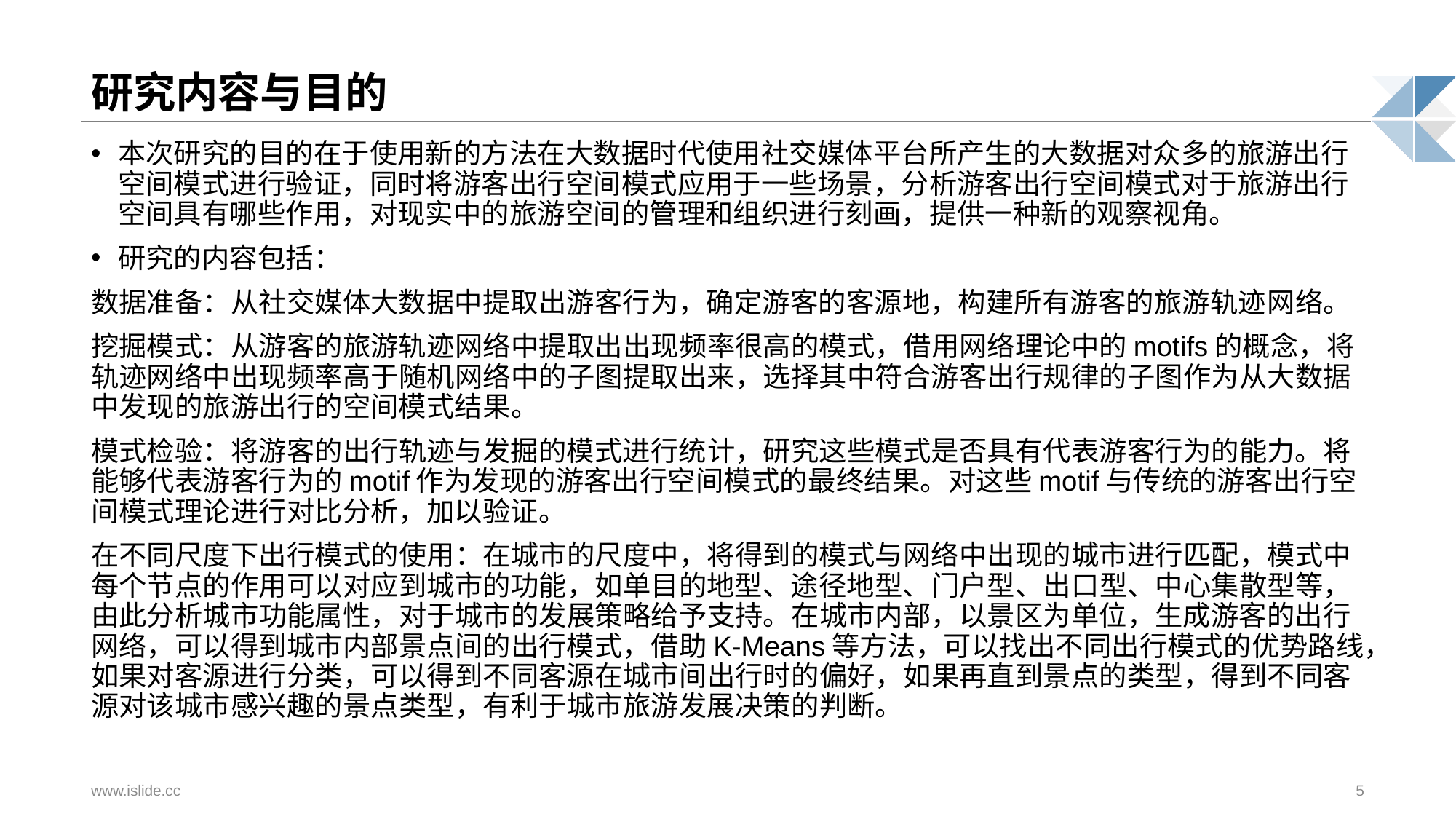

# 研究内容与目的
本次研究的目的在于使用新的方法在大数据时代使用社交媒体平台所产生的大数据对众多的旅游出行空间模式进行验证，同时将游客出行空间模式应用于一些场景，分析游客出行空间模式对于旅游出行空间具有哪些作用，对现实中的旅游空间的管理和组织进行刻画，提供一种新的观察视角。
研究的内容包括：
数据准备：从社交媒体大数据中提取出游客行为，确定游客的客源地，构建所有游客的旅游轨迹网络。
挖掘模式：从游客的旅游轨迹网络中提取出出现频率很高的模式，借用网络理论中的motifs的概念，将轨迹网络中出现频率高于随机网络中的子图提取出来，选择其中符合游客出行规律的子图作为从大数据中发现的旅游出行的空间模式结果。
模式检验：将游客的出行轨迹与发掘的模式进行统计，研究这些模式是否具有代表游客行为的能力。将能够代表游客行为的motif作为发现的游客出行空间模式的最终结果。对这些motif与传统的游客出行空间模式理论进行对比分析，加以验证。
在不同尺度下出行模式的使用：在城市的尺度中，将得到的模式与网络中出现的城市进行匹配，模式中每个节点的作用可以对应到城市的功能，如单目的地型、途径地型、门户型、出口型、中心集散型等，由此分析城市功能属性，对于城市的发展策略给予支持。在城市内部，以景区为单位，生成游客的出行网络，可以得到城市内部景点间的出行模式，借助K-Means等方法，可以找出不同出行模式的优势路线，如果对客源进行分类，可以得到不同客源在城市间出行时的偏好，如果再直到景点的类型，得到不同客源对该城市感兴趣的景点类型，有利于城市旅游发展决策的判断。

www.islide.cc
5